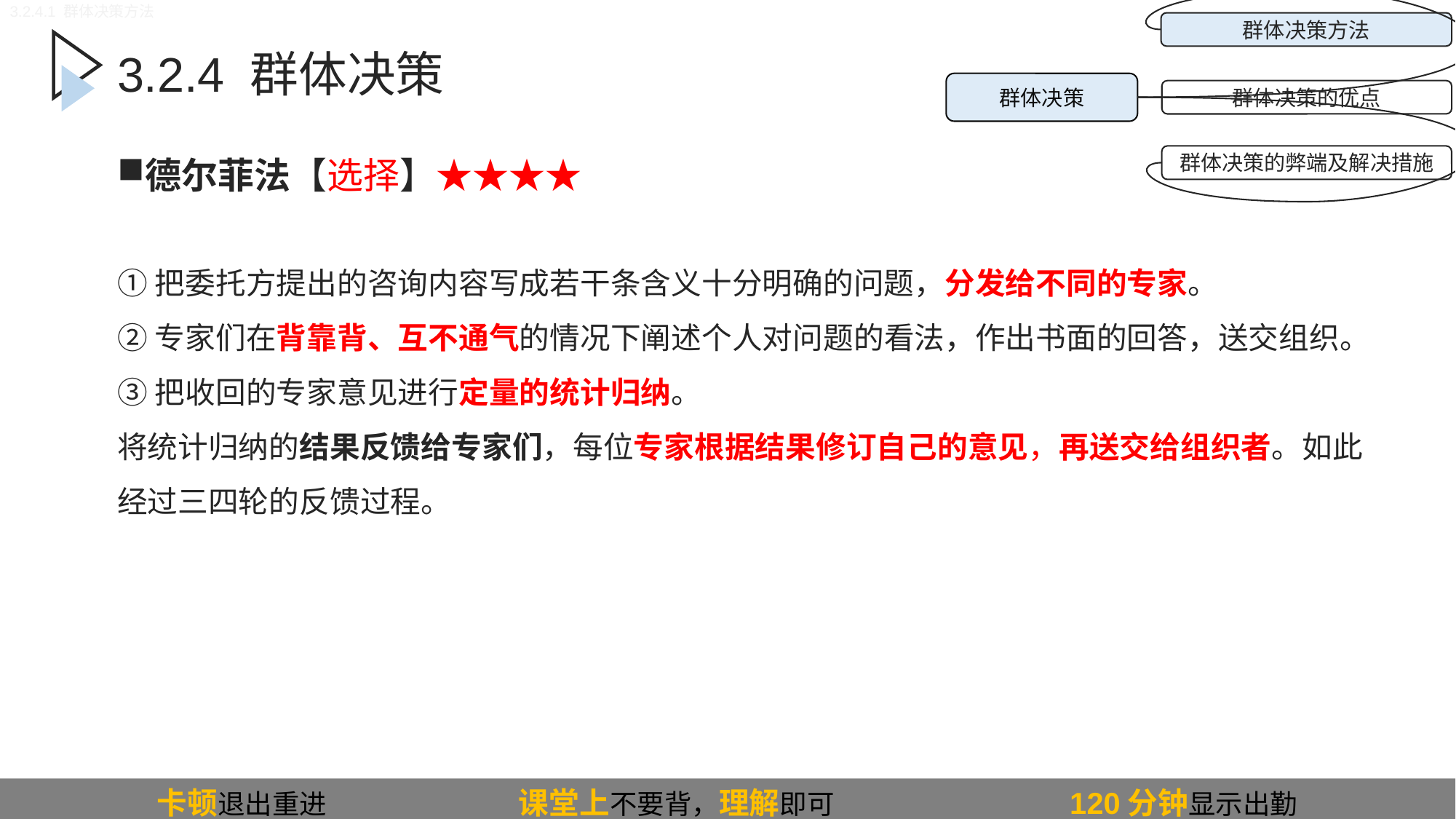

3.2.4.1 群体决策方法
群体决策方法
群体决策
群体决策的优点
群体决策的弊端及解决措施
3.2.4 群体决策
# 德尔菲法【选择】★★★★
①把委托方提出的咨询内容写成若干条含义十分明确的问题，分发给不同的专家。
②专家们在背靠背、互不通气的情况下阐述个人对问题的看法，作出书面的回答，送交组织。
③把收回的专家意见进行定量的统计归纳。
将统计归纳的结果反馈给专家们，每位专家根据结果修订自己的意见，再送交给组织者。如此经过三四轮的反馈过程。